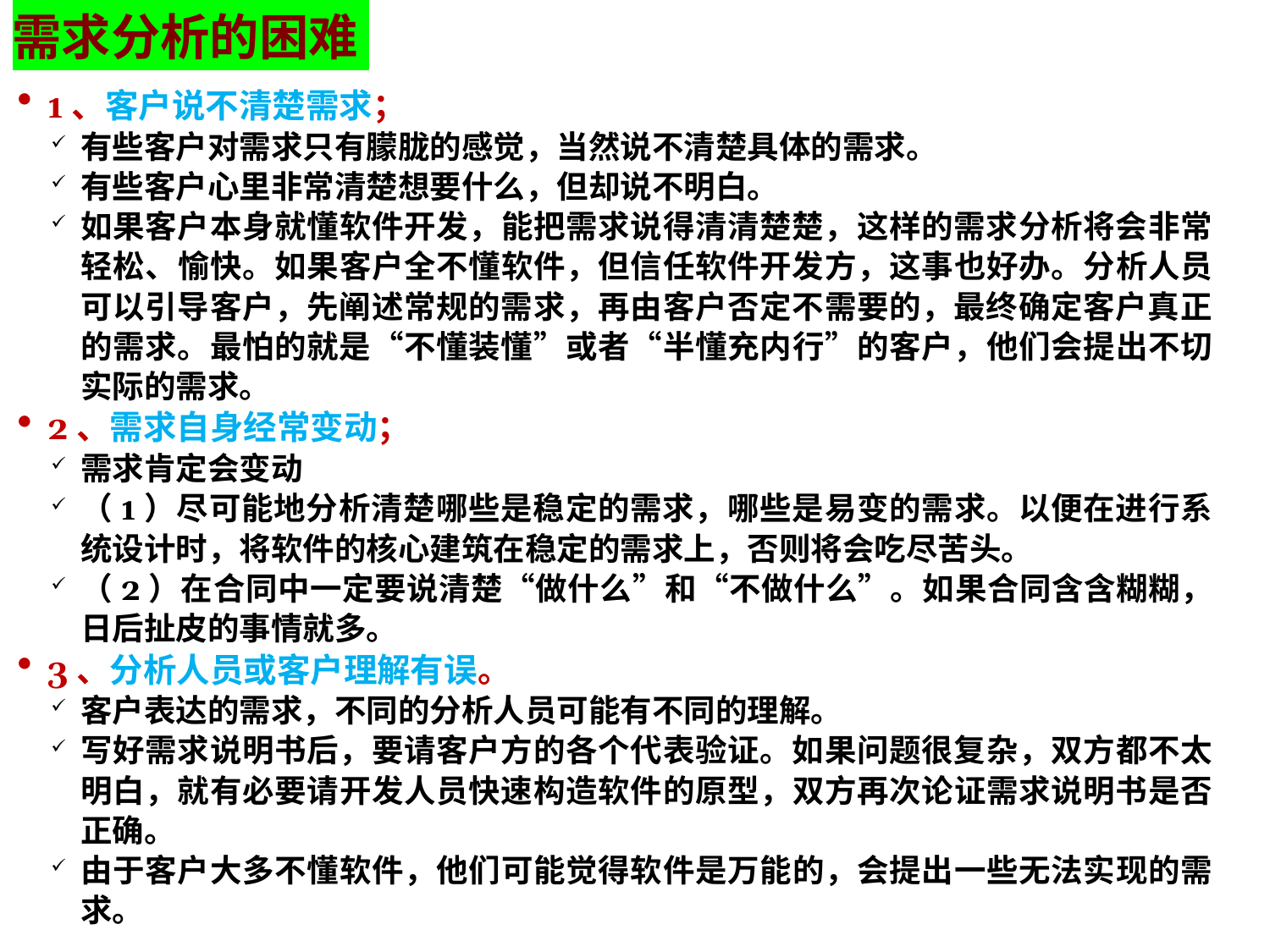

需求分析的困难
1、客户说不清楚需求；
有些客户对需求只有朦胧的感觉，当然说不清楚具体的需求。
有些客户心里非常清楚想要什么，但却说不明白。
如果客户本身就懂软件开发，能把需求说得清清楚楚，这样的需求分析将会非常轻松、愉快。如果客户全不懂软件，但信任软件开发方，这事也好办。分析人员可以引导客户，先阐述常规的需求，再由客户否定不需要的，最终确定客户真正的需求。最怕的就是“不懂装懂”或者“半懂充内行”的客户，他们会提出不切实际的需求。
2、需求自身经常变动；
需求肯定会变动
（1）尽可能地分析清楚哪些是稳定的需求，哪些是易变的需求。以便在进行系统设计时，将软件的核心建筑在稳定的需求上，否则将会吃尽苦头。
（2）在合同中一定要说清楚“做什么”和“不做什么”。如果合同含含糊糊，日后扯皮的事情就多。
3、分析人员或客户理解有误。
客户表达的需求，不同的分析人员可能有不同的理解。
写好需求说明书后，要请客户方的各个代表验证。如果问题很复杂，双方都不太明白，就有必要请开发人员快速构造软件的原型，双方再次论证需求说明书是否正确。
由于客户大多不懂软件，他们可能觉得软件是万能的，会提出一些无法实现的需求。